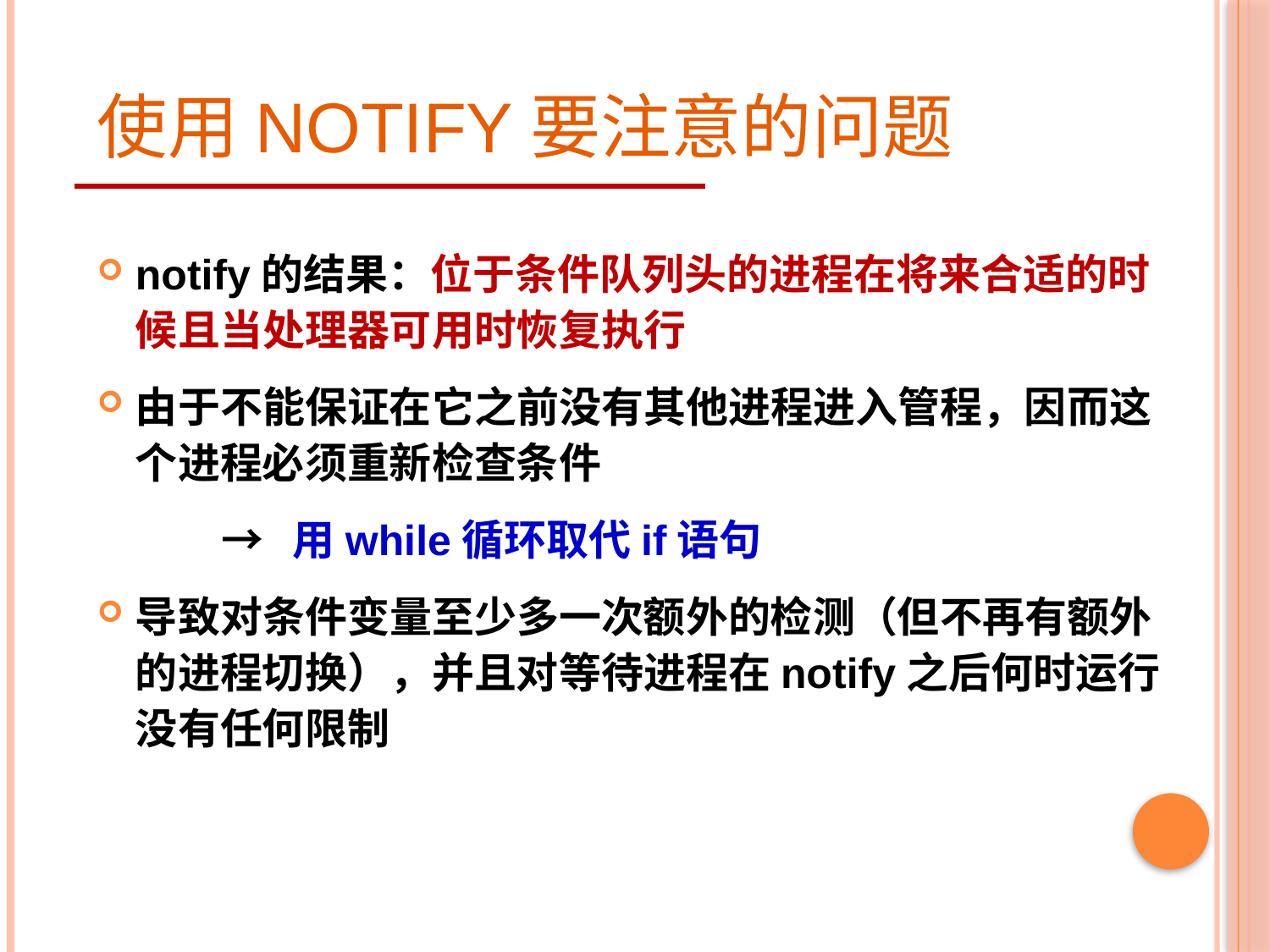

# 使用notify要注意的问题
notify的结果：位于条件队列头的进程在将来合适的时候且当处理器可用时恢复执行
由于不能保证在它之前没有其他进程进入管程，因而这个进程必须重新检查条件
             →  用while循环取代if语句
导致对条件变量至少多一次额外的检测（但不再有额外的进程切换），并且对等待进程在notify之后何时运行没有任何限制